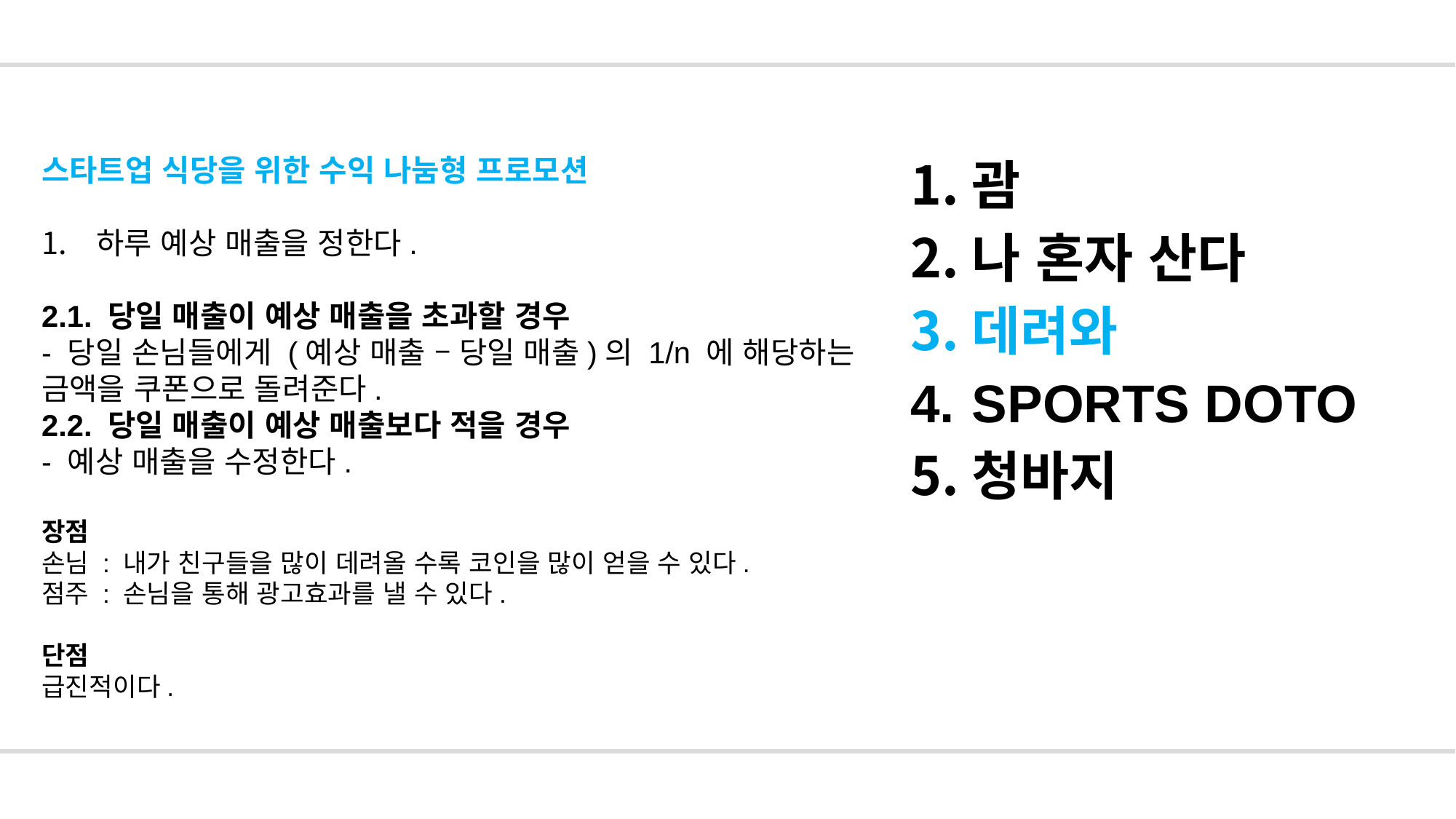

스타트업 식당을 위한 수익 나눔형 프로모션

하루 예상 매출을 정한다.

2.1. 당일 매출이 예상 매출을 초과할 경우
- 당일 손님들에게 (예상 매출 – 당일 매출)의 1/n 에 해당하는 금액을 쿠폰으로 돌려준다.
2.2. 당일 매출이 예상 매출보다 적을 경우
- 예상 매출을 수정한다.

장점
손님 : 내가 친구들을 많이 데려올 수록 코인을 많이 얻을 수 있다.
점주 : 손님을 통해 광고효과를 낼 수 있다.

단점
급진적이다.

괌
나 혼자 산다
데려와
SPORTS DOTO
청바지